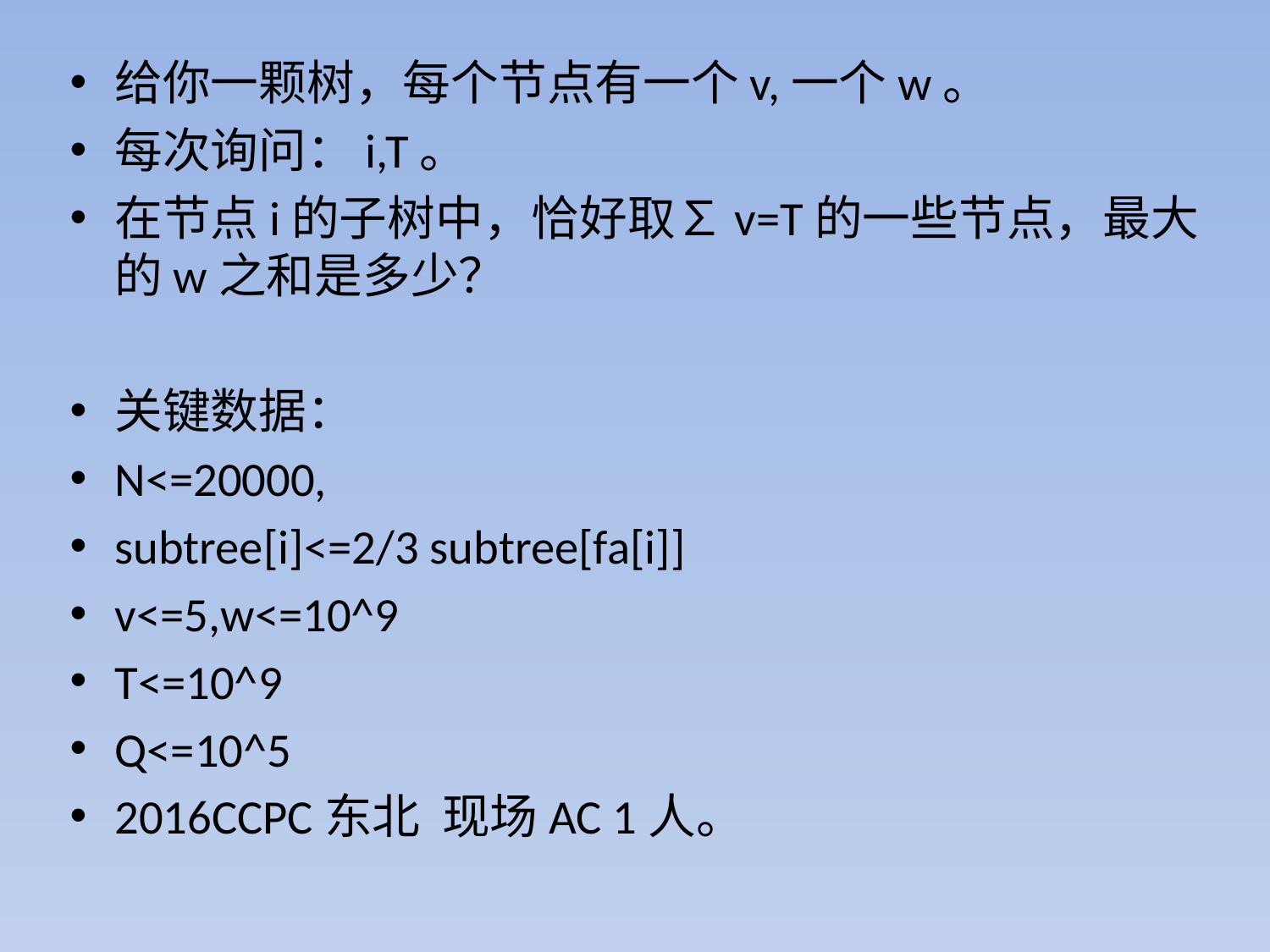

给你一颗树，每个节点有一个v,一个w。
每次询问：i,T。
在节点i的子树中，恰好取∑v=T的一些节点，最大的w之和是多少？

关键数据：
N<=20000,
subtree[i]<=2/3 subtree[fa[i]]
v<=5,w<=10^9
T<=10^9
Q<=10^5
2016CCPC东北  现场AC 1人。